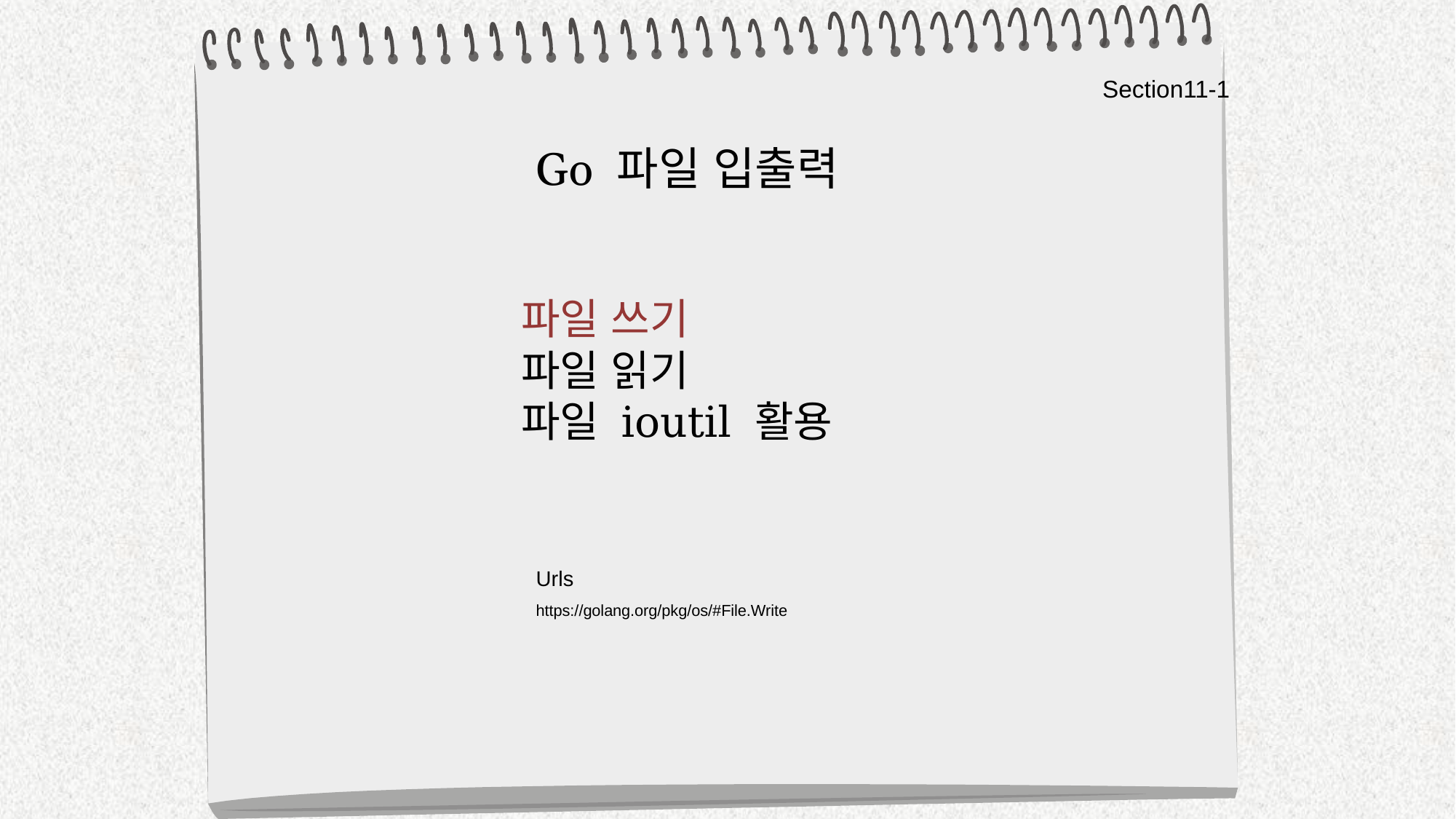

Section11-1
Go 파일 입출력
파일 쓰기
파일 읽기
파일 ioutil 활용
Urls
https://golang.org/pkg/os/#File.Write